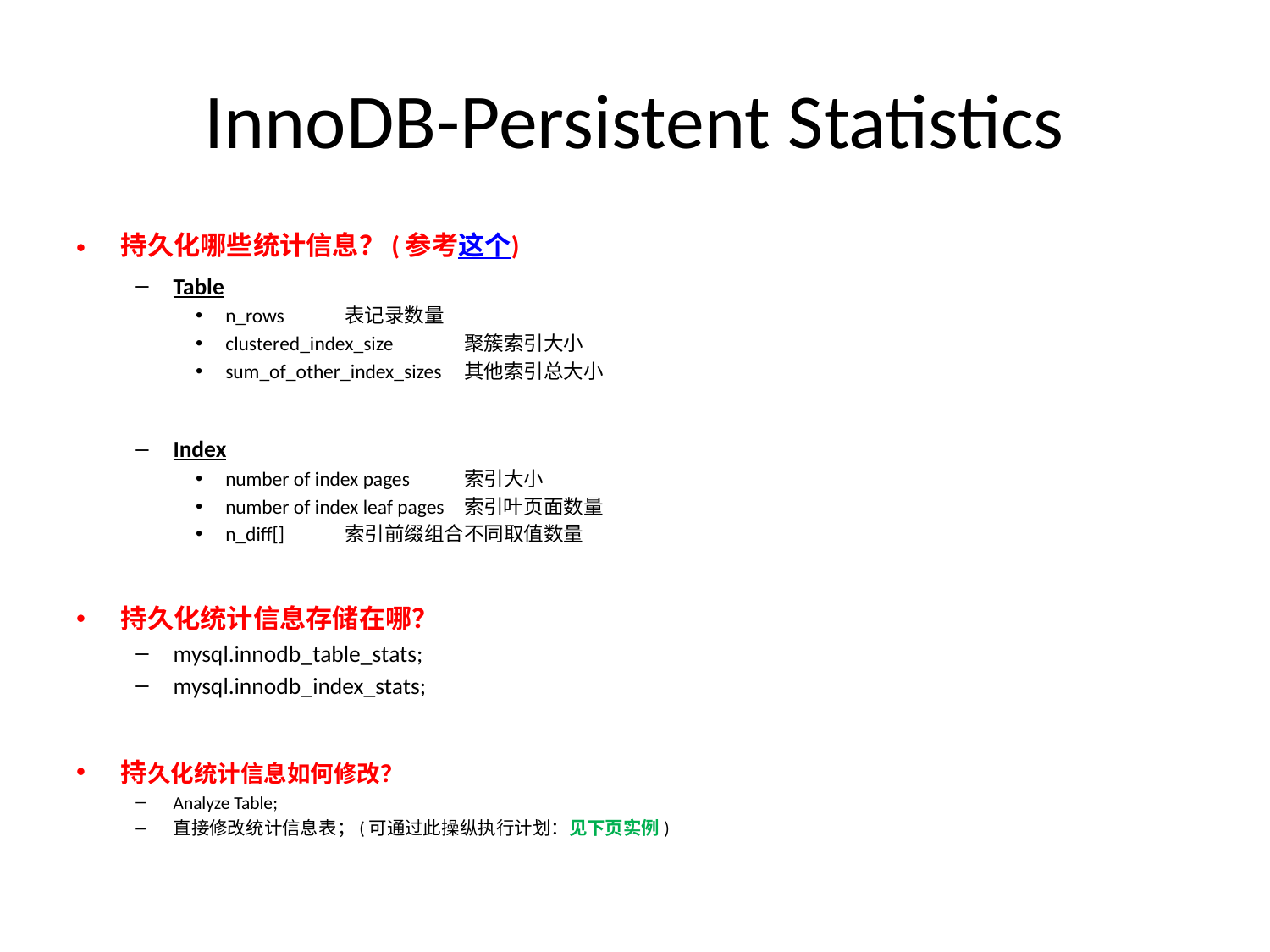

# InnoDB-Persistent Statistics
持久化哪些统计信息？(参考这个)
Table
n_rows			表记录数量
clustered_index_size		聚簇索引大小
sum_of_other_index_sizes	其他索引总大小

Index
number of index pages		索引大小
number of index leaf pages	索引叶页面数量
n_diff[]			索引前缀组合不同取值数量

持久化统计信息存储在哪？
mysql.innodb_table_stats;
mysql.innodb_index_stats;

持久化统计信息如何修改？
Analyze Table;
直接修改统计信息表；(可通过此操纵执行计划：见下页实例)